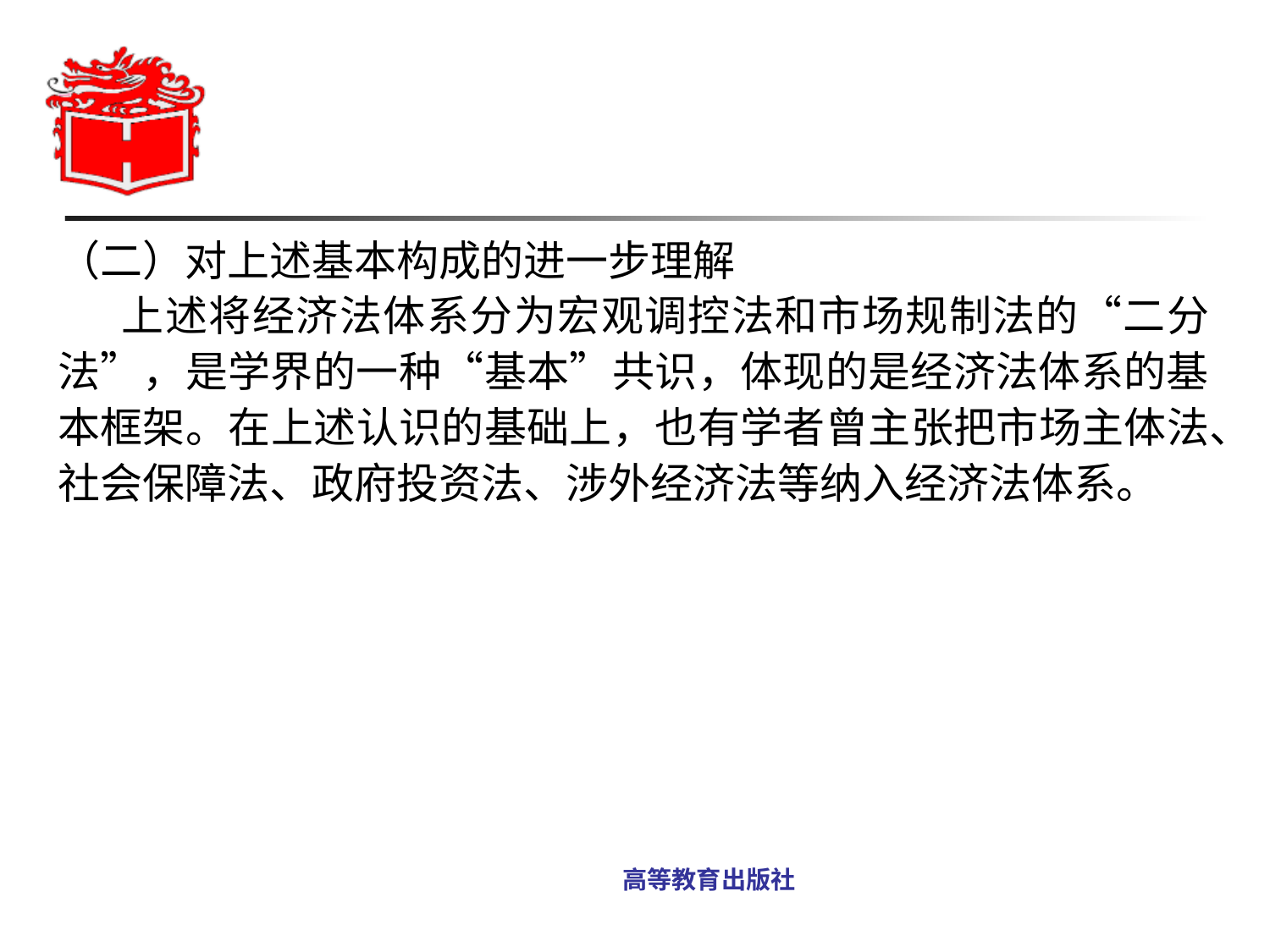

（二）对上述基本构成的进一步理解
      上述将经济法体系分为宏观调控法和市场规制法的“二分法”，是学界的一种“基本”共识，体现的是经济法体系的基本框架。在上述认识的基础上，也有学者曾主张把市场主体法、社会保障法、政府投资法、涉外经济法等纳入经济法体系。

高等教育出版社